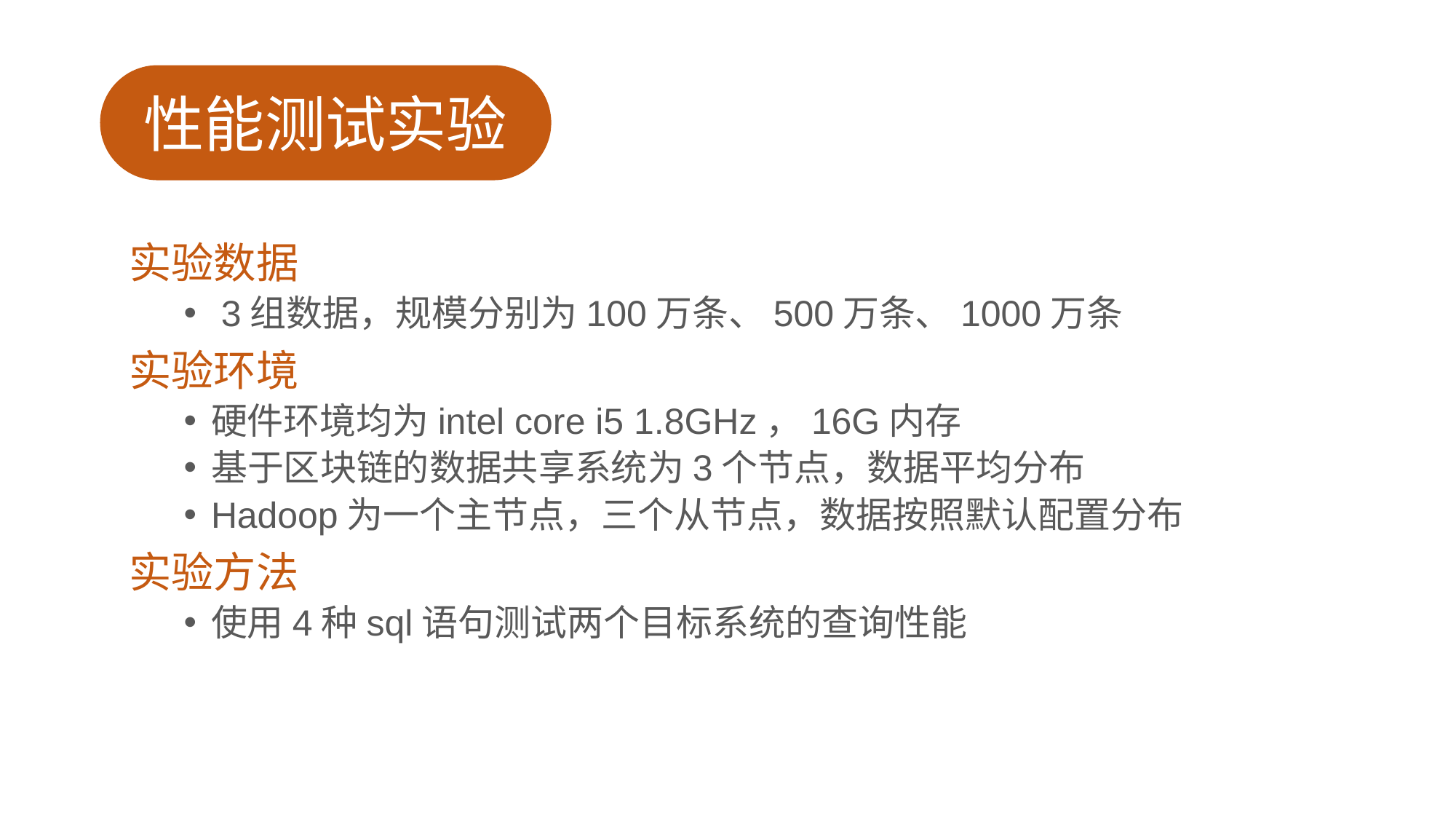

# 性能测试
性能测试实验
实验数据
 3组数据，规模分别为100万条、500万条、1000万条
实验环境
硬件环境均为intel core i5 1.8GHz，16G内存
基于区块链的数据共享系统为3个节点，数据平均分布
Hadoop为一个主节点，三个从节点，数据按照默认配置分布
实验方法
使用4种sql语句测试两个目标系统的查询性能